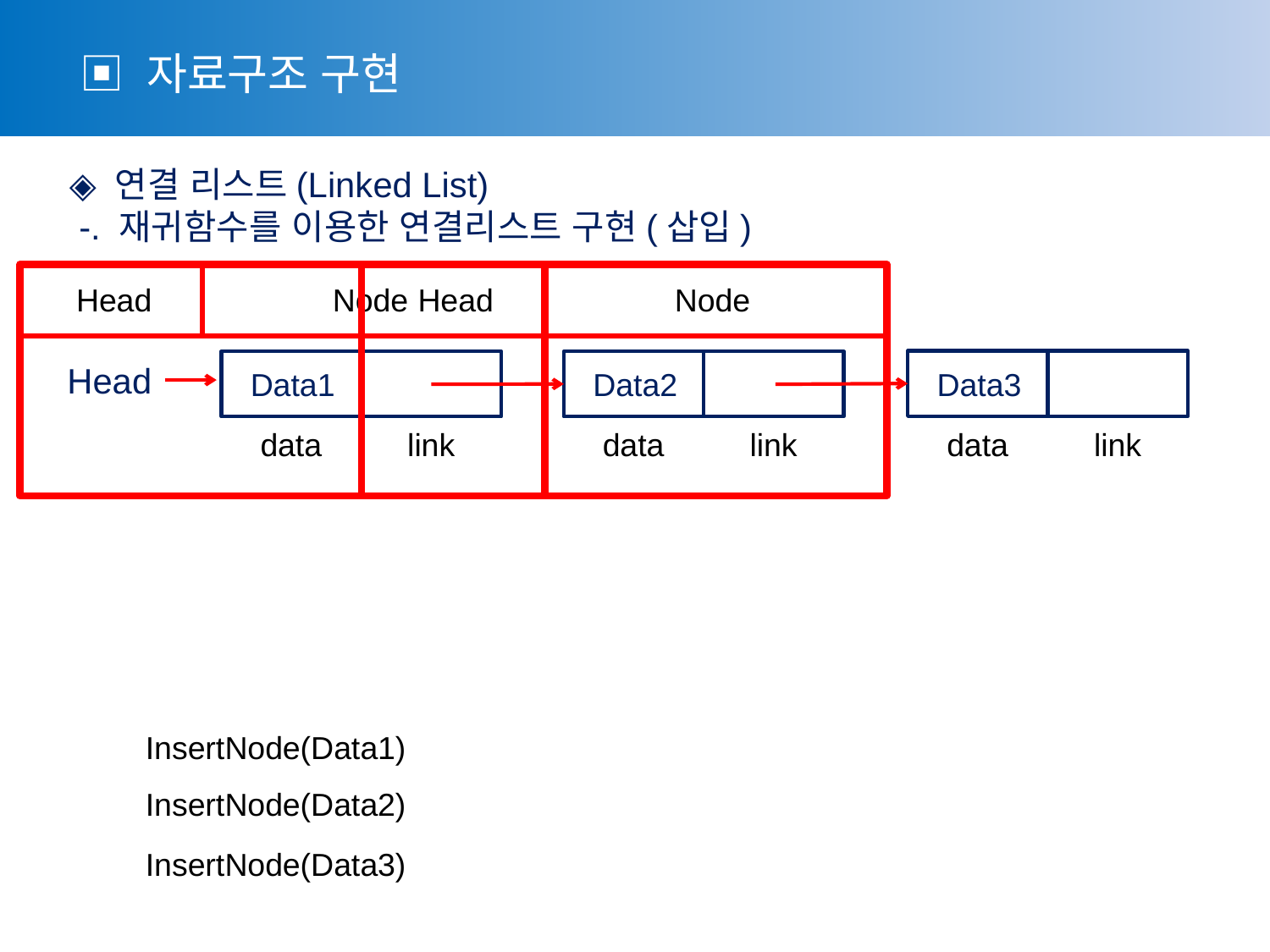

▣ 자료구조 구현
◈ 연결 리스트(Linked List)
 -. 재귀함수를 이용한 연결리스트 구현(삽입)

Head
Node

Head
Node

data
link

data
link

data
link
Head
Data3
Data1
Data2
InsertNode(Data1)
InsertNode(Data2)
InsertNode(Data3)